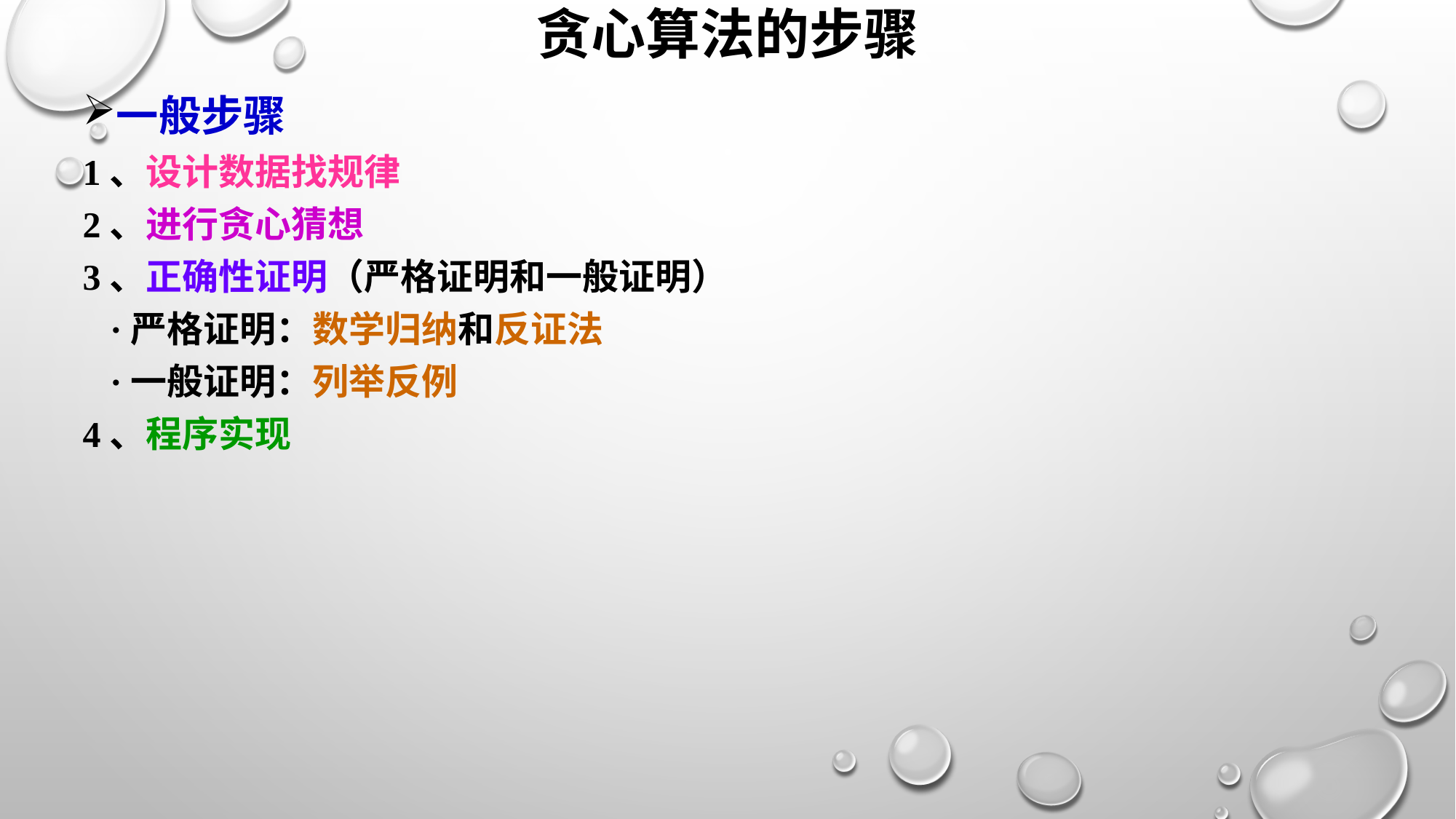

# 贪心算法的步骤
一般步骤
1、设计数据找规律
2、进行贪心猜想
3、正确性证明（严格证明和一般证明）
   ·严格证明：数学归纳和反证法
   ·一般证明：列举反例
4、程序实现